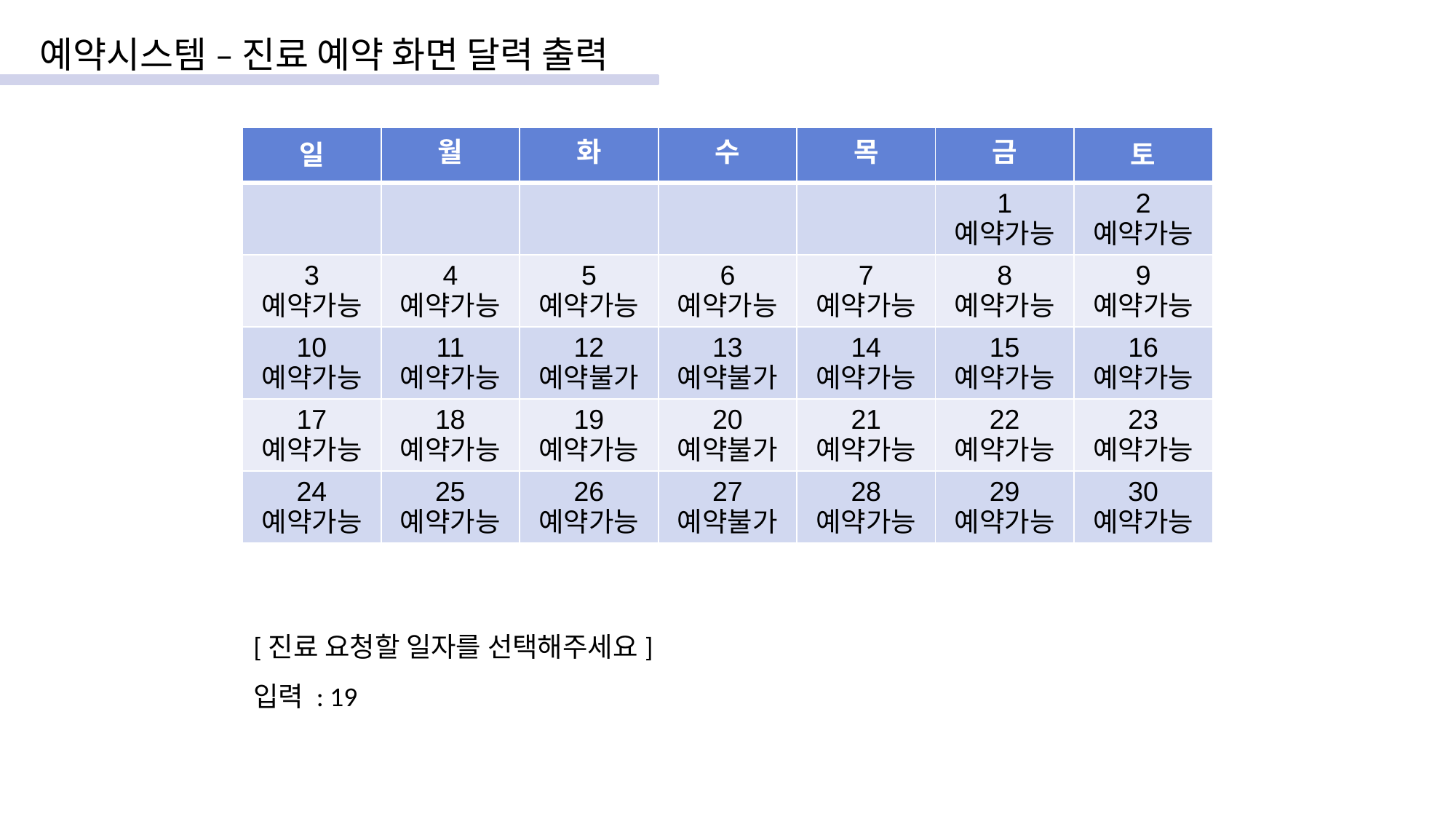

예약시스템 – 진료 예약 화면 달력 출력

| 일 | 월 | 화 | 수 | 목 | 금 | 토 |
| --- | --- | --- | --- | --- | --- | --- |
|  |  |  |  |  | 1 예약가능 | 2 예약가능 |
| 3 예약가능 | 4 예약가능 | 5 예약가능 | 6 예약가능 | 7 예약가능 | 8 예약가능 | 9 예약가능 |
| 10 예약가능 | 11 예약가능 | 12 예약불가 | 13 예약불가 | 14 예약가능 | 15 예약가능 | 16 예약가능 |
| 17 예약가능 | 18 예약가능 | 19 예약가능 | 20 예약불가 | 21 예약가능 | 22 예약가능 | 23 예약가능 |
| 24 예약가능 | 25 예약가능 | 26 예약가능 | 27 예약불가 | 28 예약가능 | 29 예약가능 | 30 예약가능 |
[진료 요청할 일자를 선택해주세요]
입력 : 19